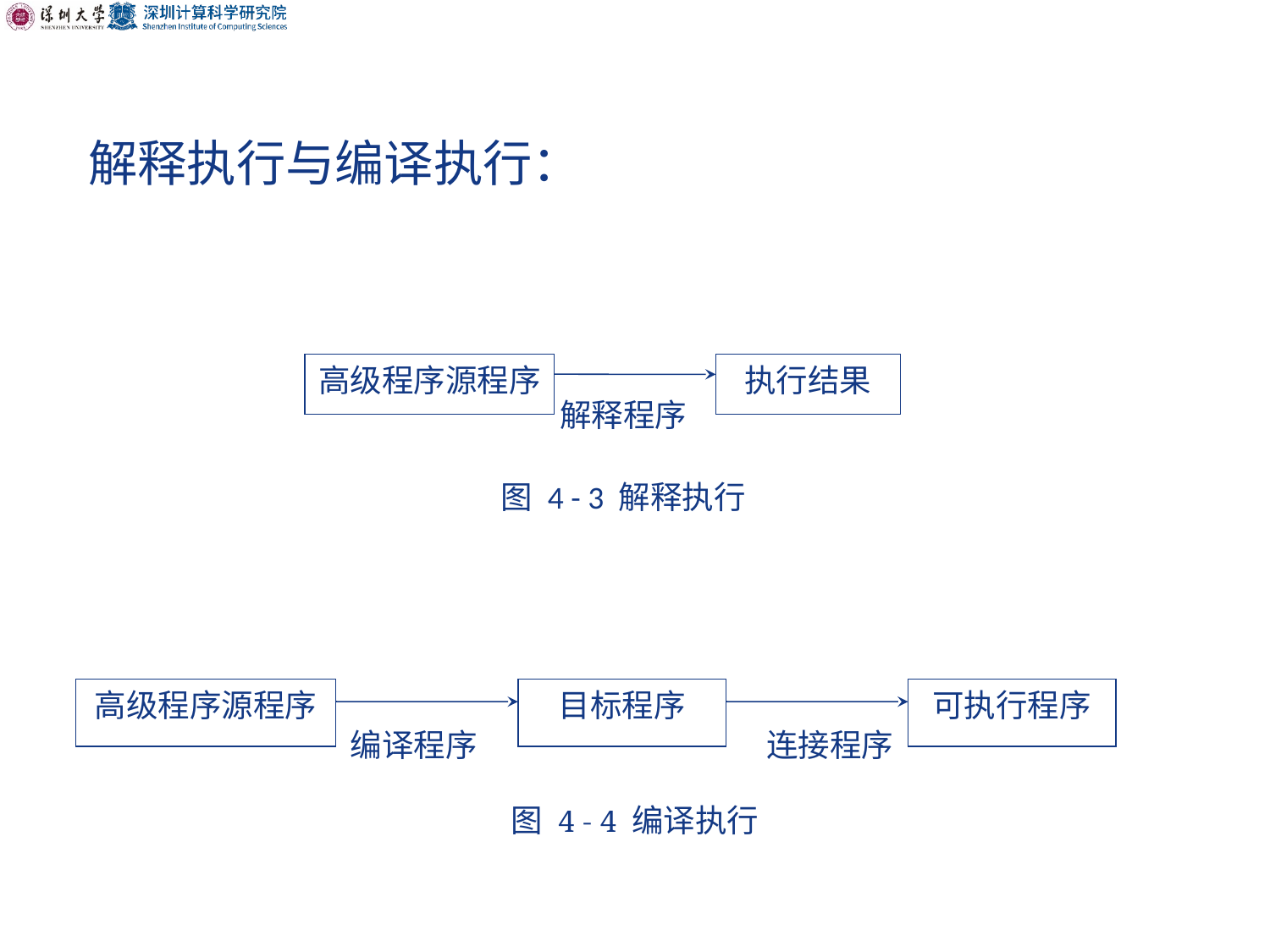

解释执行与编译执行：

高级程序源程序
执行结果

解释程序
图 4 - 3 解释执行

高级程序源程序
目标程序
可执行程序

编译程序
连接程序
图 4 - 4 编译执行